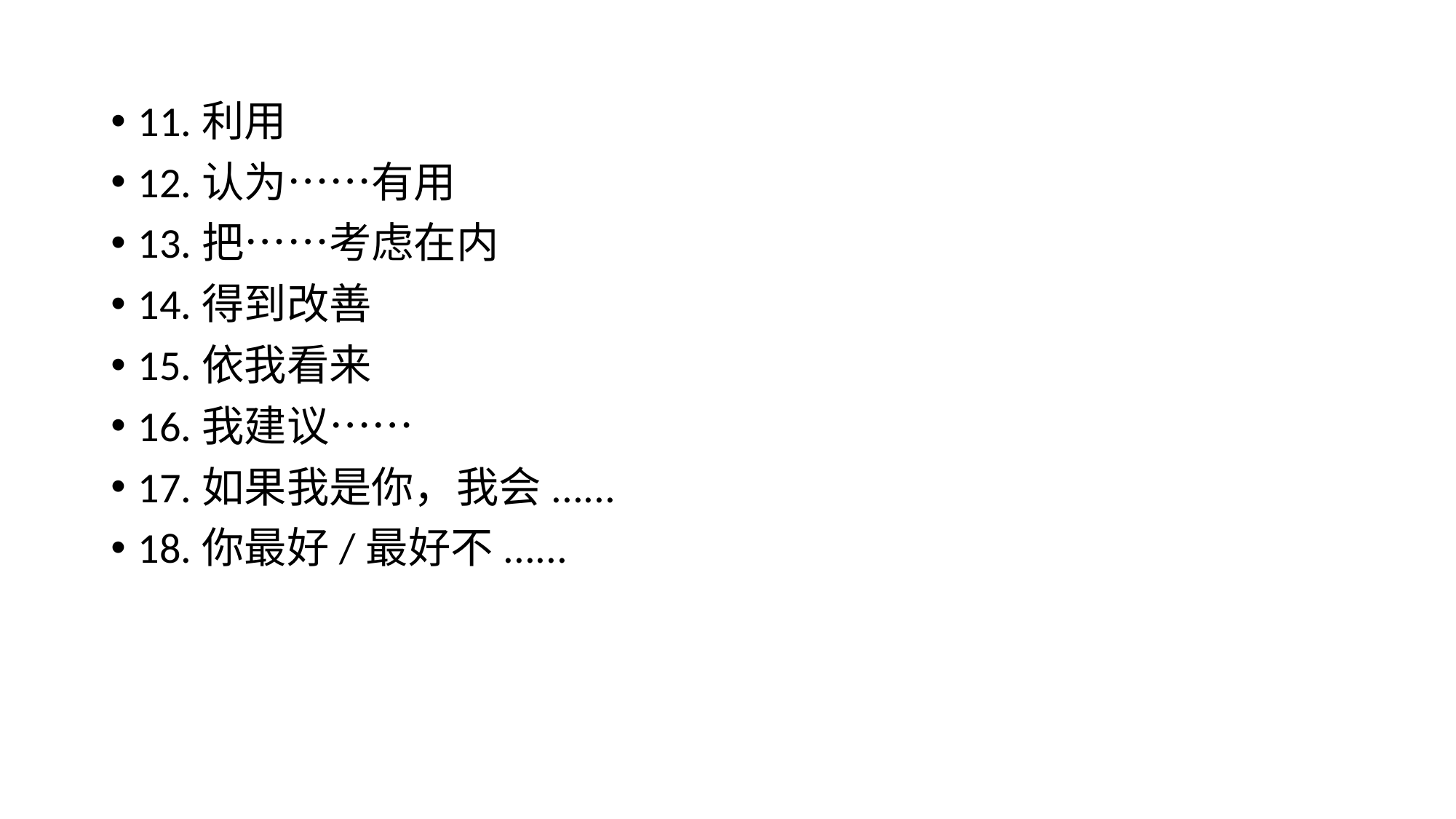

11.利用
12.认为……有用
13.把……考虑在内
14.得到改善
15.依我看来
16.我建议……
17.如果我是你，我会......
18.你最好/最好不......